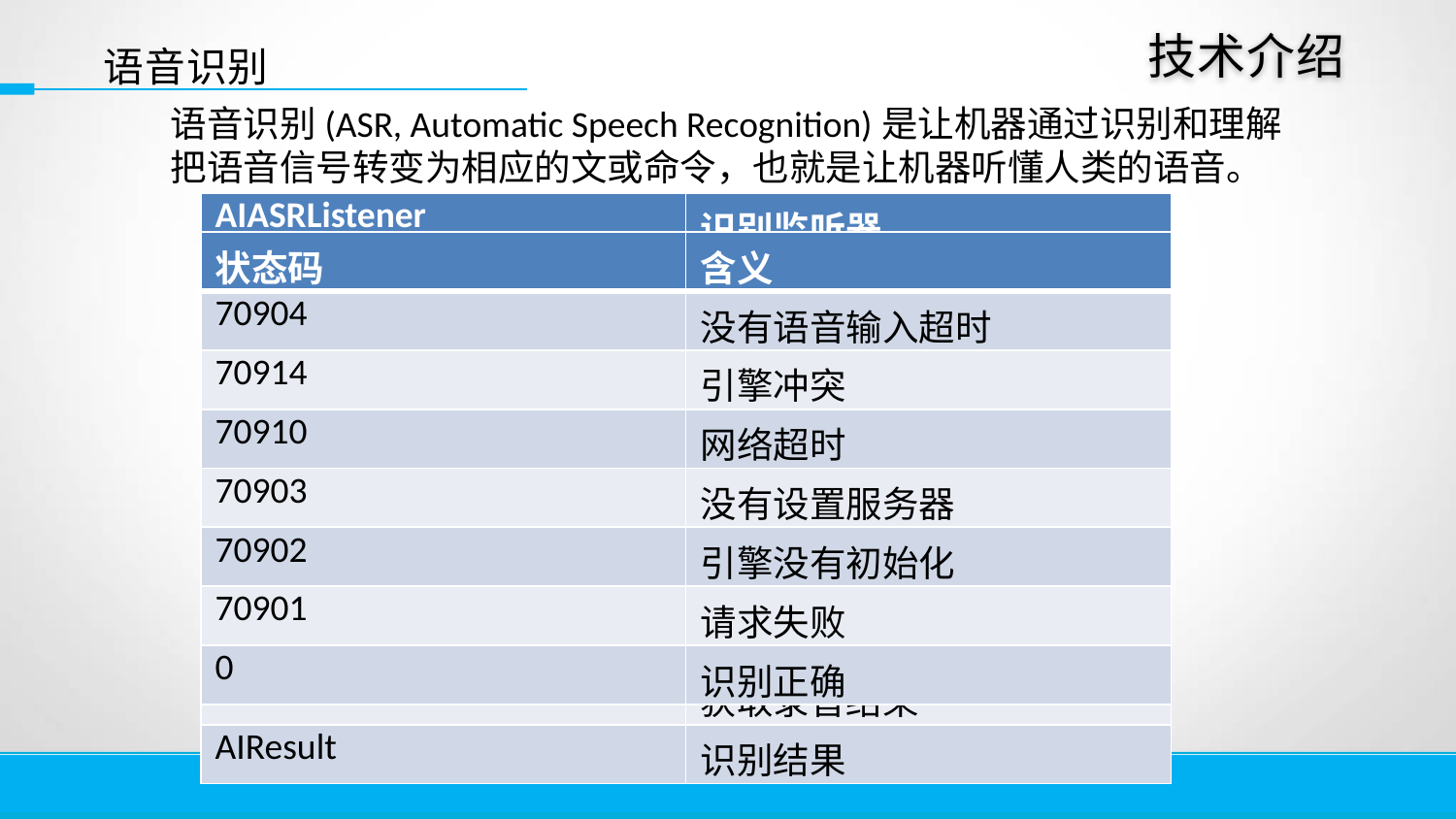

语音识别

技术介绍

语音识别(ASR, Automatic Speech Recognition)是让机器通过识别和理解把语音信号转变为相应的文或命令，也就是让机器听懂人类的语音。
| AIASRListener | 识别监听器 |
| --- | --- |
| AICloudASREngine | 识别引擎 |
| onResults | 识别结果 |
| onInit | 初始化 |
| onBeginningOfSpeech | 检测到说话 |
| onEndOfSpeech | 检测到语音停止 |
| onReadyForSpeech | 准备说话 |
| onError | 识别出错 |
| WavWriter | 获取录音结果 |
| AIResult | 识别结果 |
| 状态码 | 含义 |
| --- | --- |
| 70904 | 没有语音输入超时 |
| 70914 | 引擎冲突 |
| 70910 | 网络超时 |
| 70903 | 没有设置服务器 |
| 70902 | 引擎没有初始化 |
| 70901 | 请求失败 |
| 0 | 识别正确 |

12